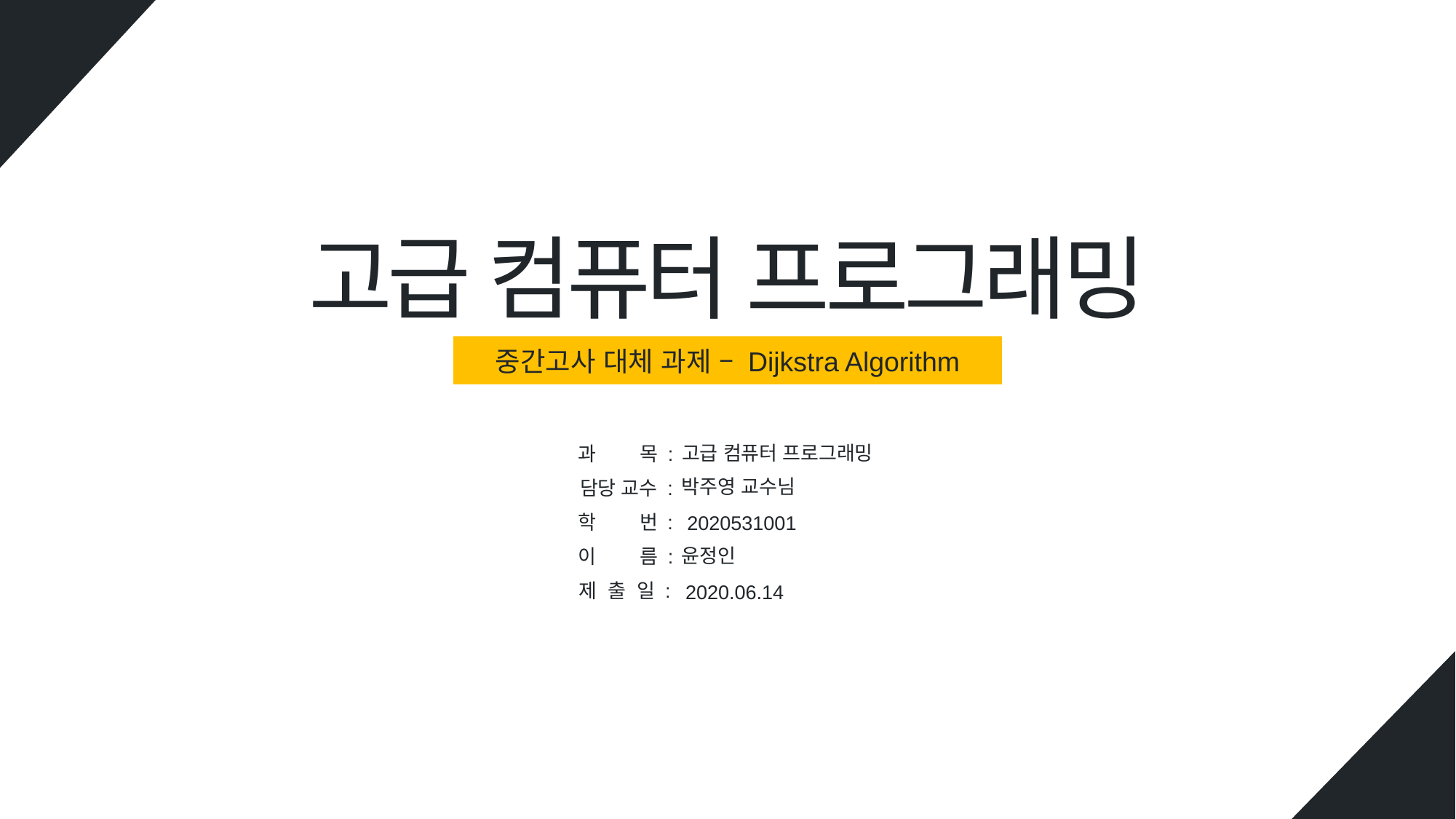

고급 컴퓨터 프로그래밍
중간고사 대체 과제 – Dijkstra Algorithm
고급 컴퓨터 프로그래밍
과        목 :
박주영 교수님
담당 교수 :
학        번 :
2020531001
윤정인
이        름 :
제  출  일 :
2020.06.14